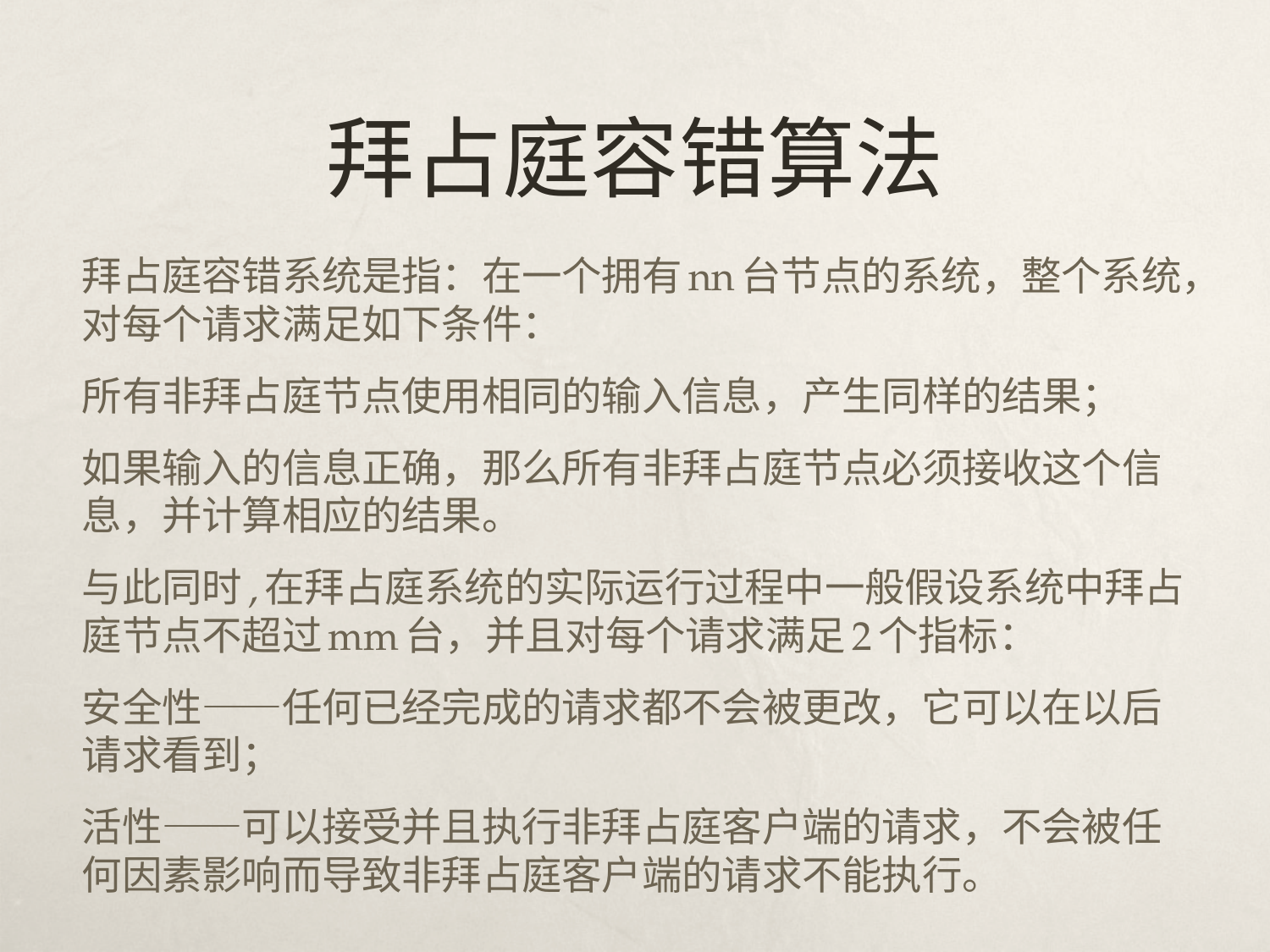

# 拜占庭容错算法
拜占庭容错系统是指：在一个拥有nn台节点的系统，整个系统，对每个请求满足如下条件：
所有非拜占庭节点使用相同的输入信息，产生同样的结果；
如果输入的信息正确，那么所有非拜占庭节点必须接收这个信息，并计算相应的结果。
与此同时,在拜占庭系统的实际运行过程中一般假设系统中拜占庭节点不超过mm台，并且对每个请求满足2个指标：
安全性——任何已经完成的请求都不会被更改，它可以在以后请求看到；
活性——可以接受并且执行非拜占庭客户端的请求，不会被任何因素影响而导致非拜占庭客户端的请求不能执行。